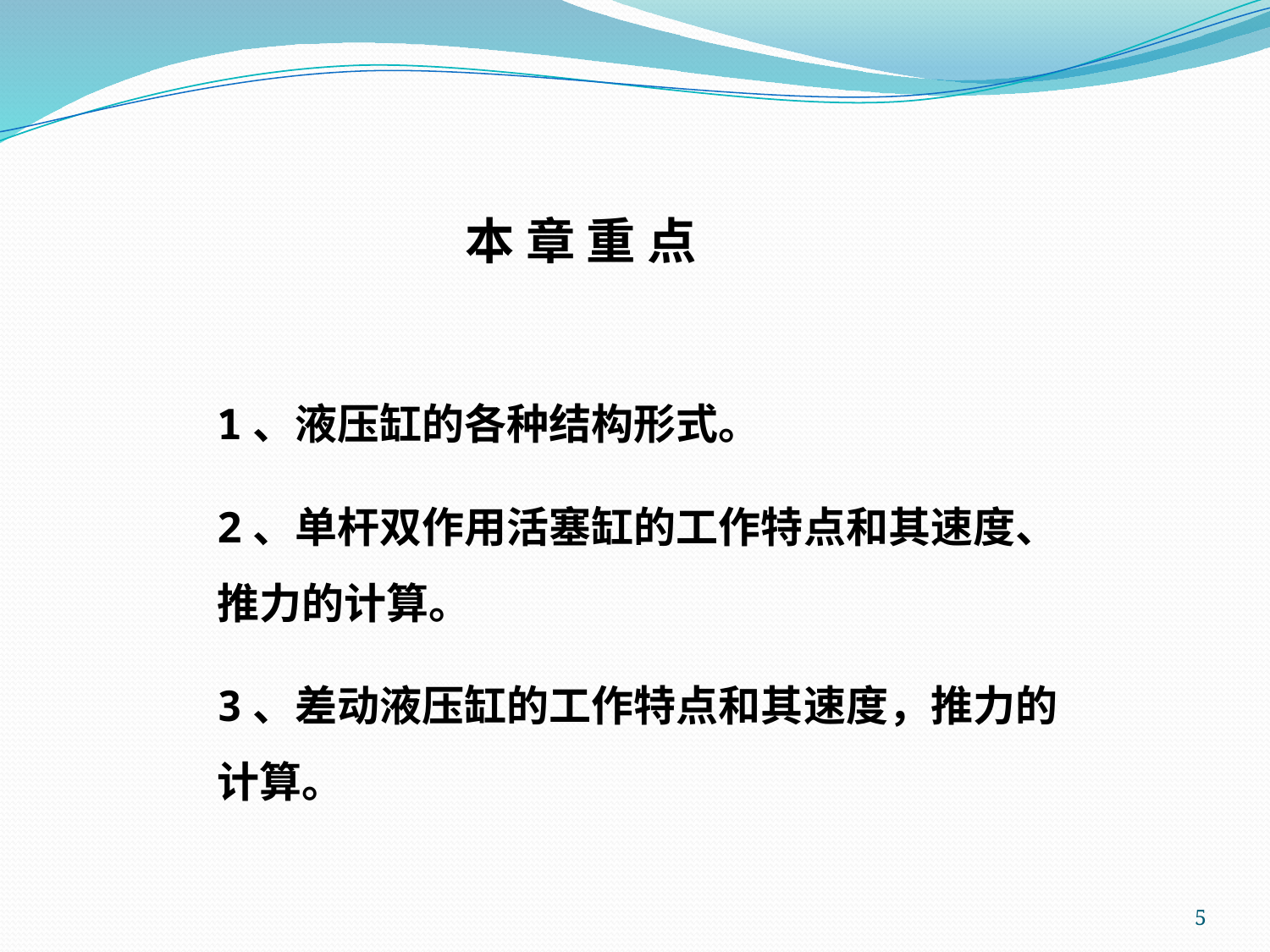

# 本 章 重 点
1、液压缸的各种结构形式。
2、单杆双作用活塞缸的工作特点和其速度、推力的计算。
3、差动液压缸的工作特点和其速度，推力的计算。
5